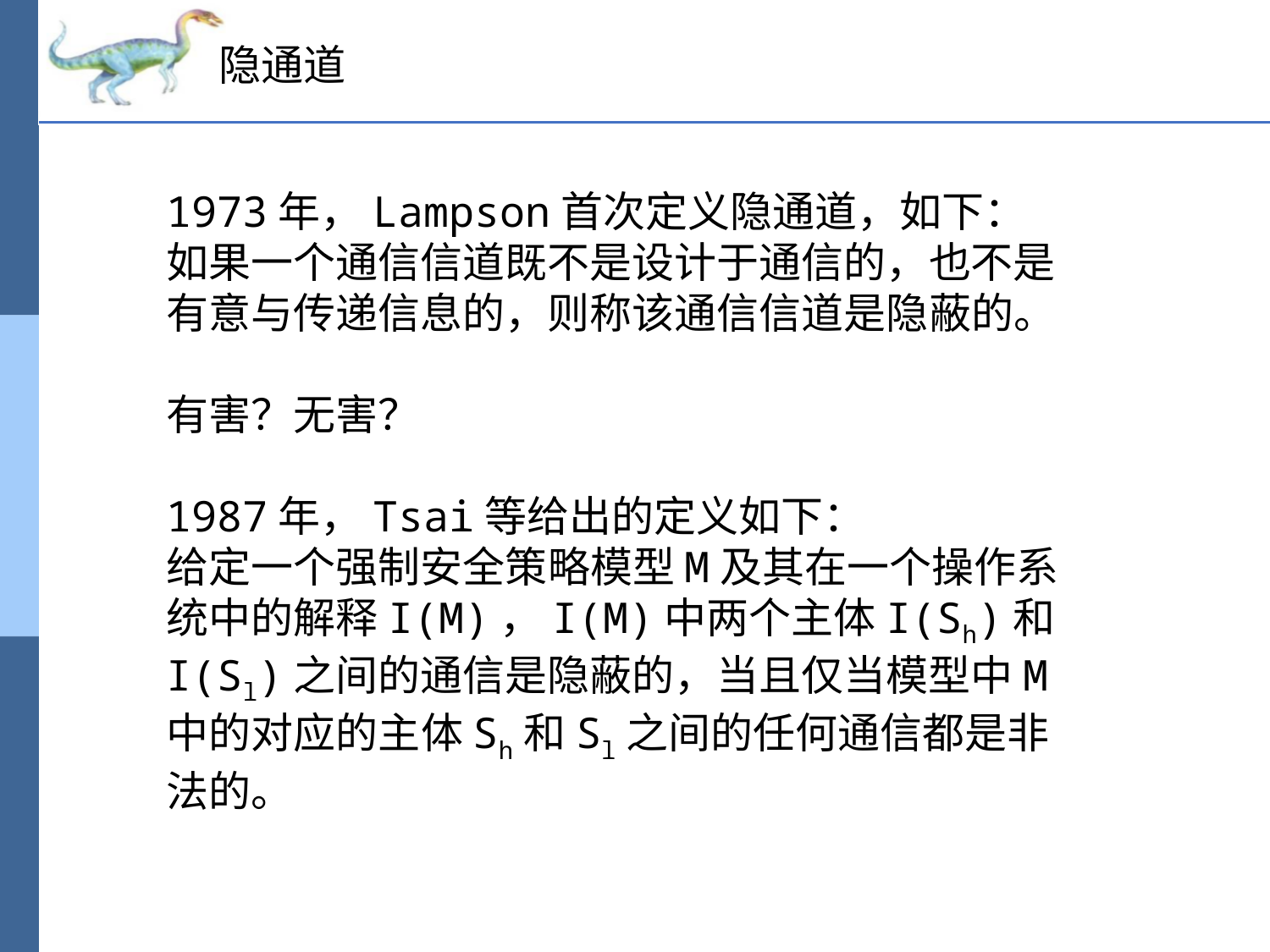

隐通道
1973年，Lampson首次定义隐通道，如下：
如果一个通信信道既不是设计于通信的，也不是有意与传递信息的，则称该通信信道是隐蔽的。

有害？无害？

1987年，Tsai等给出的定义如下：
给定一个强制安全策略模型M及其在一个操作系统中的解释I(M)，I(M)中两个主体I(Sh)和I(Sl)之间的通信是隐蔽的，当且仅当模型中M中的对应的主体Sh和Sl之间的任何通信都是非法的。